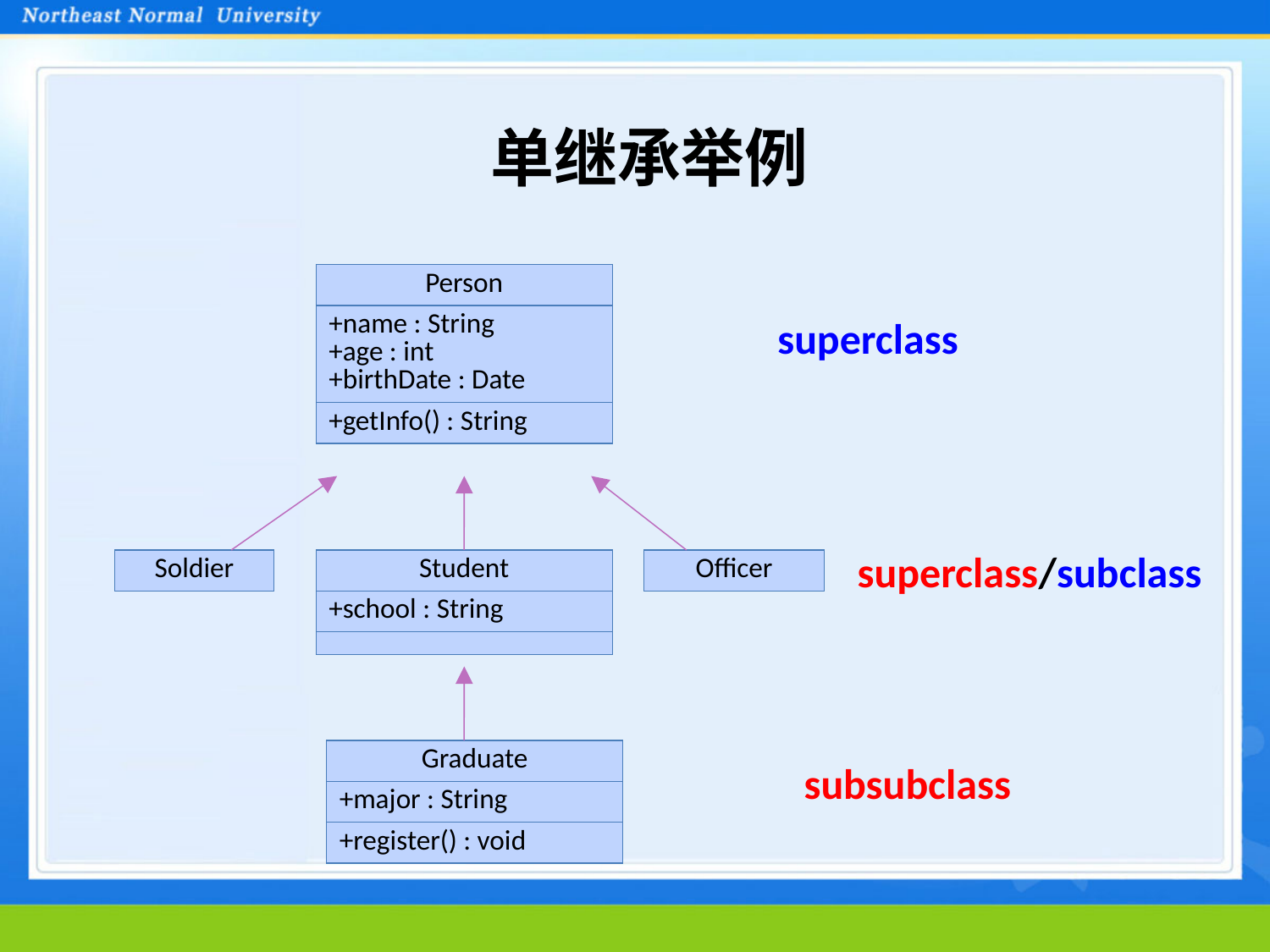

# 单继承举例
| Person |
| --- |
| +name : String +age : int +birthDate : Date |
| +getInfo() : String |
superclass

superclass/subclass
| Soldier |
| --- |
| Student |
| --- |
| +school : String |
|  |
| Officer |
| --- |

| Graduate |
| --- |
| +major : String |
| +register() : void |
subsubclass